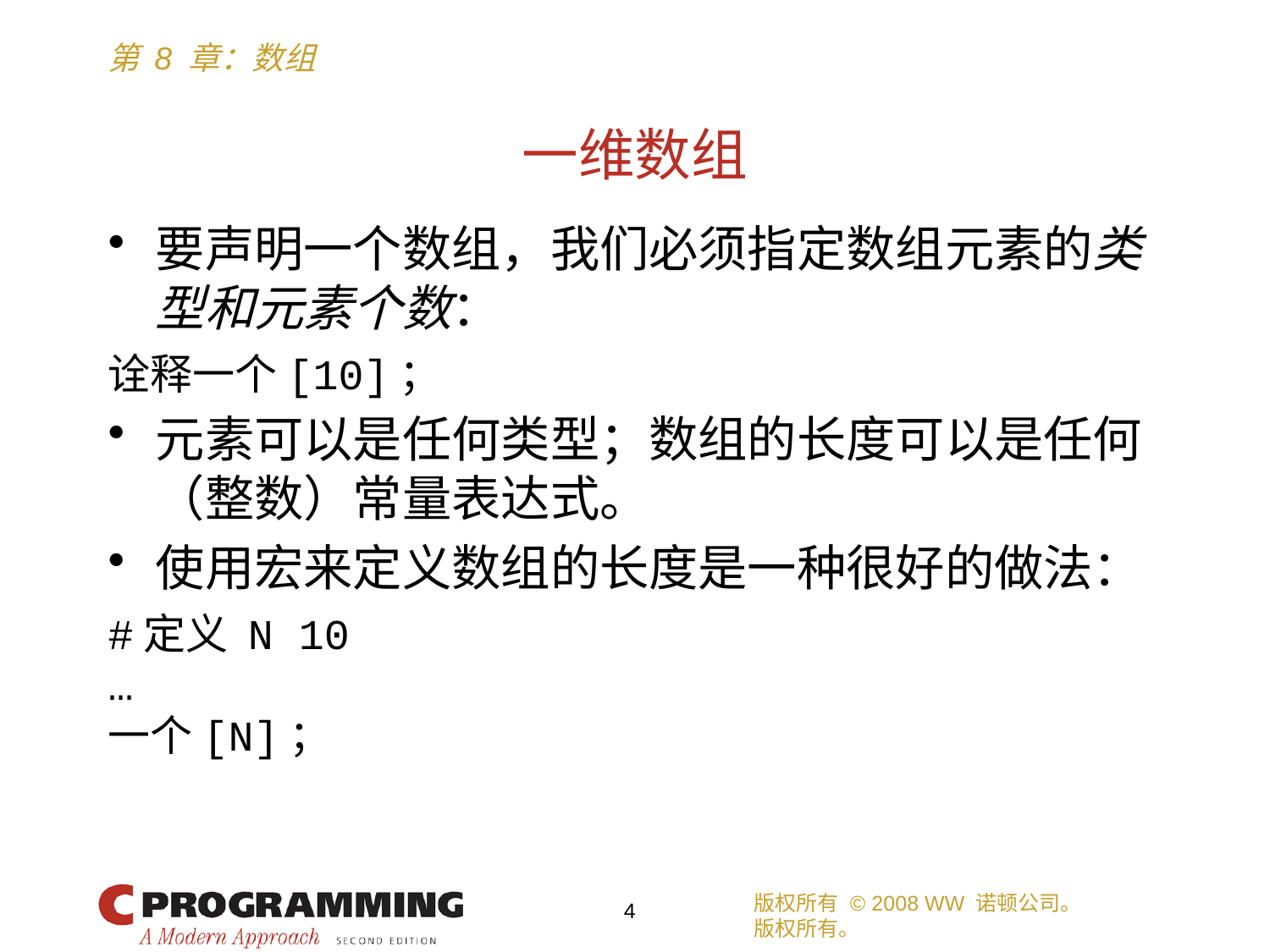

# 一维数组
要声明一个数组，我们必须指定数组元素的类型和元素个数：
诠释一个[10]；
元素可以是任何类型；数组的长度可以是任何（整数）常量表达式。
使用宏来定义数组的长度是一种很好的做法：
#定义 N 10
…
一个[N]；
版权所有 © 2008 WW 诺顿公司。
版权所有。
4